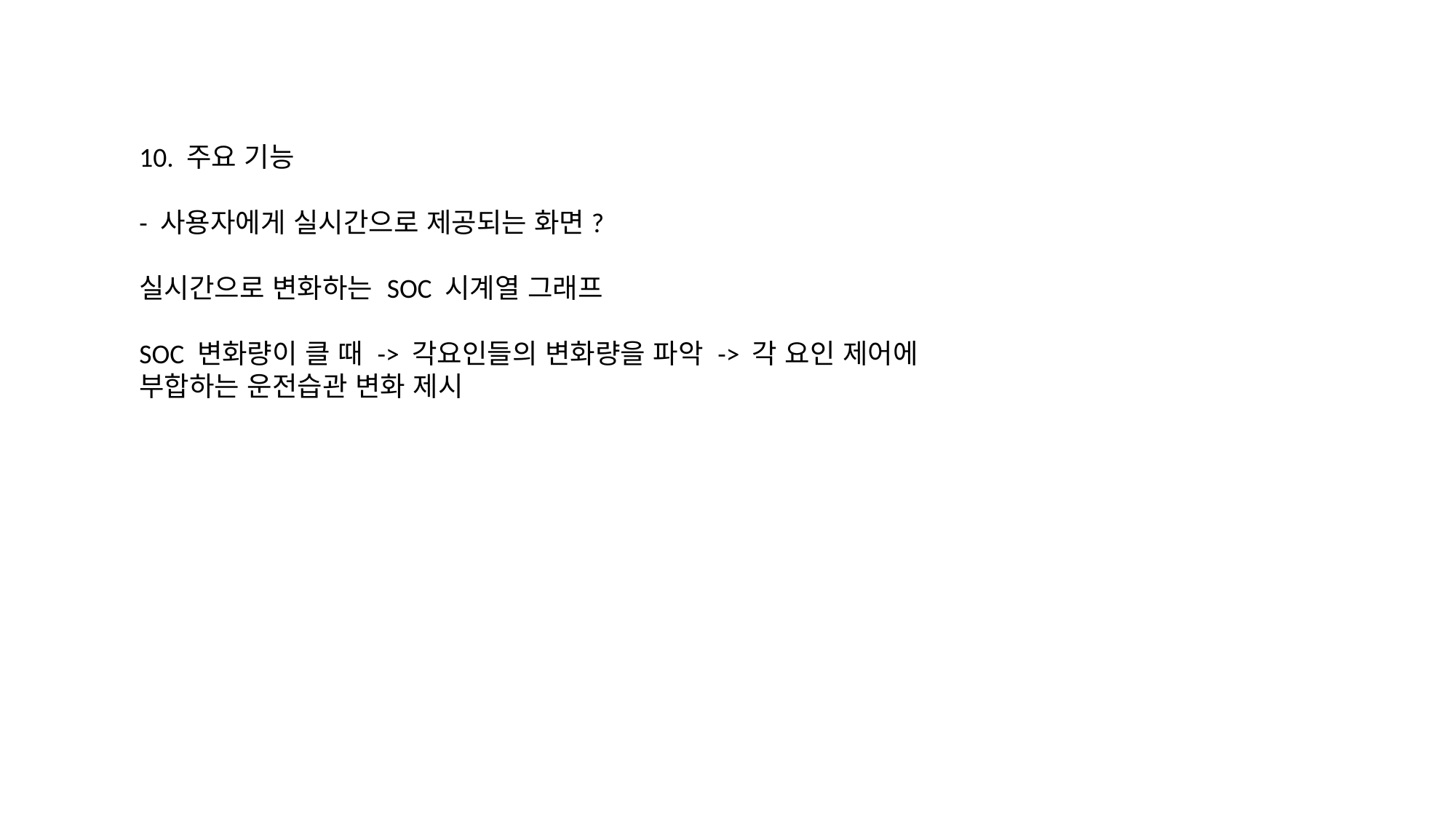

10. 주요 기능

- 사용자에게 실시간으로 제공되는 화면?

실시간으로 변화하는 SOC 시계열 그래프

SOC 변화량이 클 때 -> 각요인들의 변화량을 파악 -> 각 요인 제어에 부합하는 운전습관 변화 제시